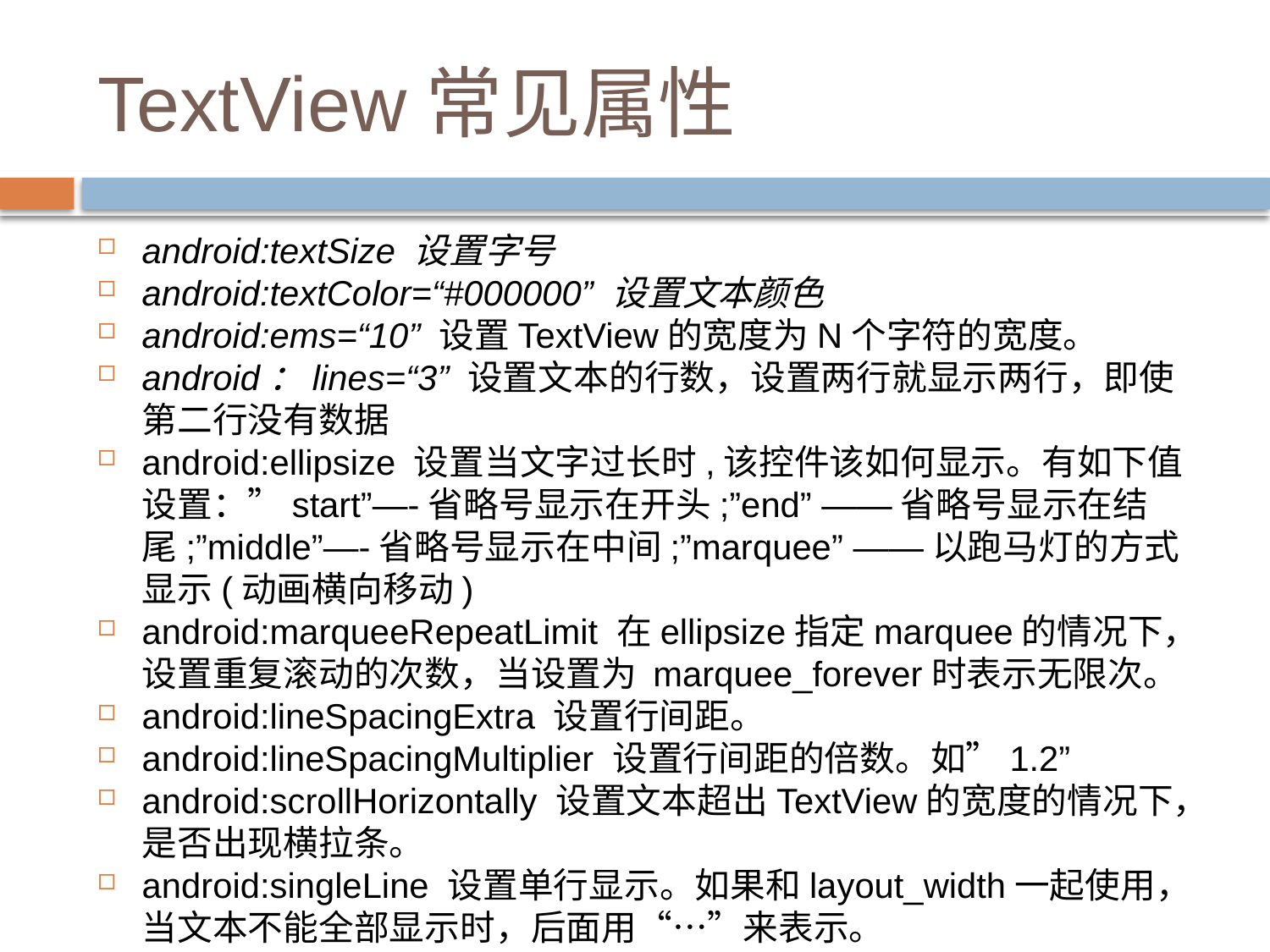

# TextView常见属性
android:textSize 设置字号
android:textColor=“#000000” 设置文本颜色
android:ems=“10” 设置TextView的宽度为N个字符的宽度。
android：lines=“3” 设置文本的行数，设置两行就显示两行，即使第二行没有数据
android:ellipsize 设置当文字过长时,该控件该如何显示。有如下值设置：”start”—-省略号显示在开头;”end” ——省略号显示在结尾;”middle”—-省略号显示在中间;”marquee” ——以跑马灯的方式显示(动画横向移动)
android:marqueeRepeatLimit 在ellipsize指定marquee的情况下，设置重复滚动的次数，当设置为 marquee_forever时表示无限次。
android:lineSpacingExtra 设置行间距。
android:lineSpacingMultiplier 设置行间距的倍数。如”1.2”
android:scrollHorizontally 设置文本超出TextView的宽度的情况下，是否出现横拉条。
android:singleLine 设置单行显示。如果和layout_width一起使用，当文本不能全部显示时，后面用“…”来表示。